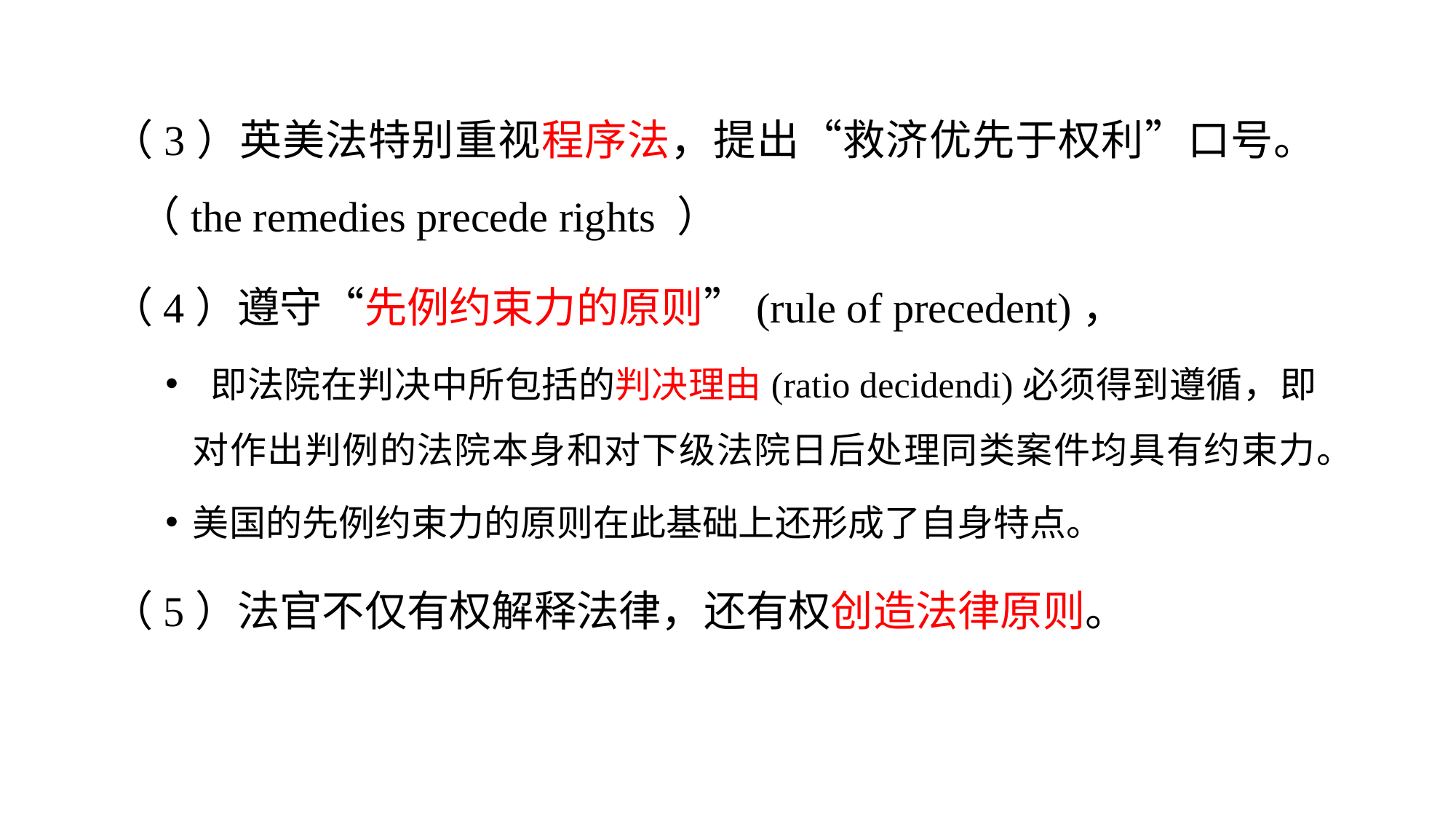

#
（3）英美法特别重视程序法，提出“救济优先于权利”口号。（the remedies precede rights ）
（4）遵守“先例约束力的原则”(rule of precedent)，
 即法院在判决中所包括的判决理由(ratio decidendi)必须得到遵循，即对作出判例的法院本身和对下级法院日后处理同类案件均具有约束力。
美国的先例约束力的原则在此基础上还形成了自身特点。
（5）法官不仅有权解释法律，还有权创造法律原则。